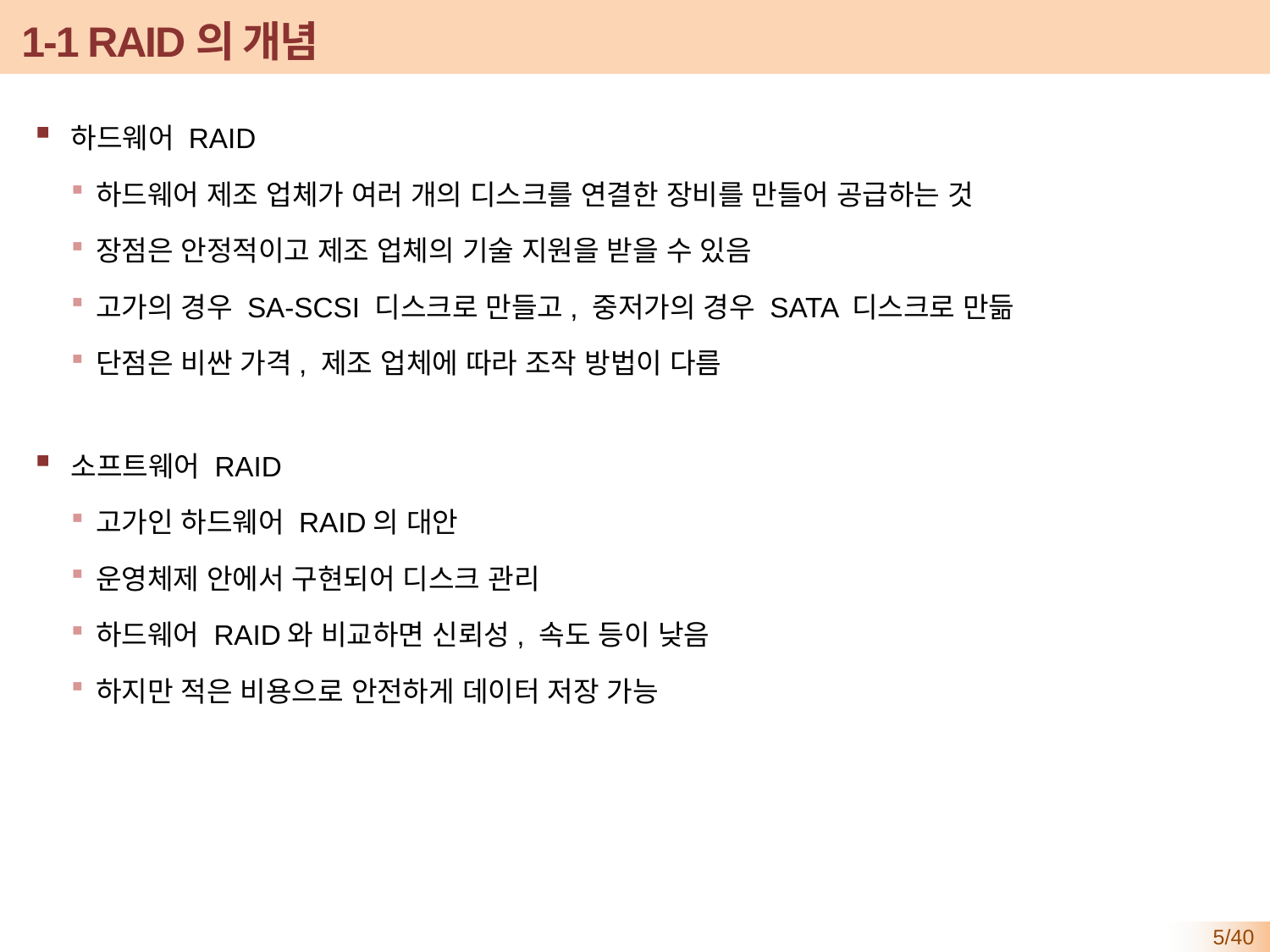

# 1-1 RAID의 개념
하드웨어 RAID
하드웨어 제조 업체가 여러 개의 디스크를 연결한 장비를 만들어 공급하는 것
장점은 안정적이고 제조 업체의 기술 지원을 받을 수 있음
고가의 경우 SA-SCSI 디스크로 만들고, 중저가의 경우 SATA 디스크로 만듦
단점은 비싼 가격, 제조 업체에 따라 조작 방법이 다름

소프트웨어 RAID
고가인 하드웨어 RAID의 대안
운영체제 안에서 구현되어 디스크 관리
하드웨어 RAID와 비교하면 신뢰성, 속도 등이 낮음
하지만 적은 비용으로 안전하게 데이터 저장 가능